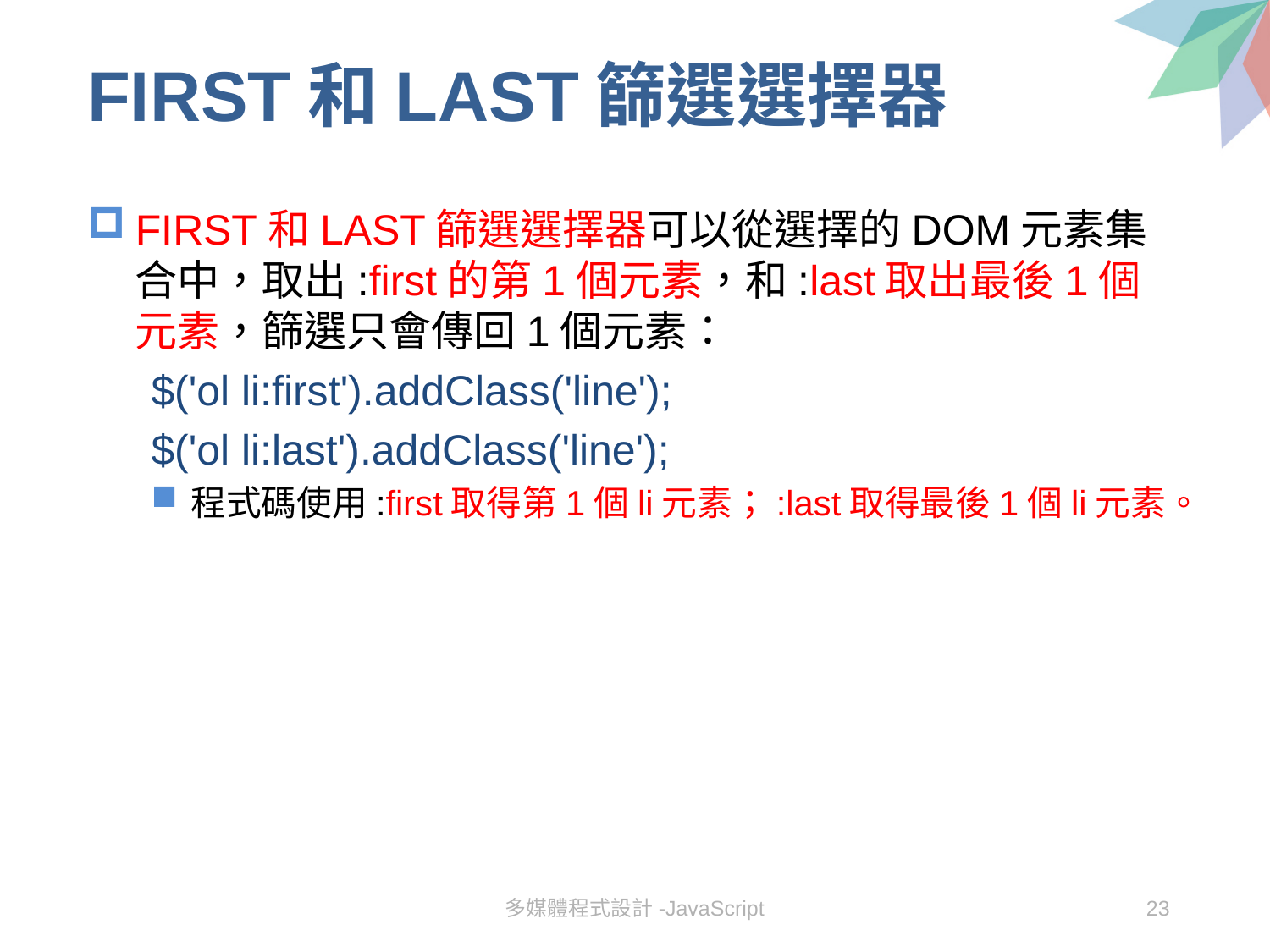

# FIRST和LAST篩選選擇器
FIRST和LAST篩選選擇器可以從選擇的DOM元素集合中，取出:first的第1個元素，和:last取出最後1個元素，篩選只會傳回1個元素：
$('ol li:first').addClass('line');
$('ol li:last').addClass('line');
程式碼使用:first取得第1個li元素；:last取得最後1個li元素。
多媒體程式設計-JavaScript
23